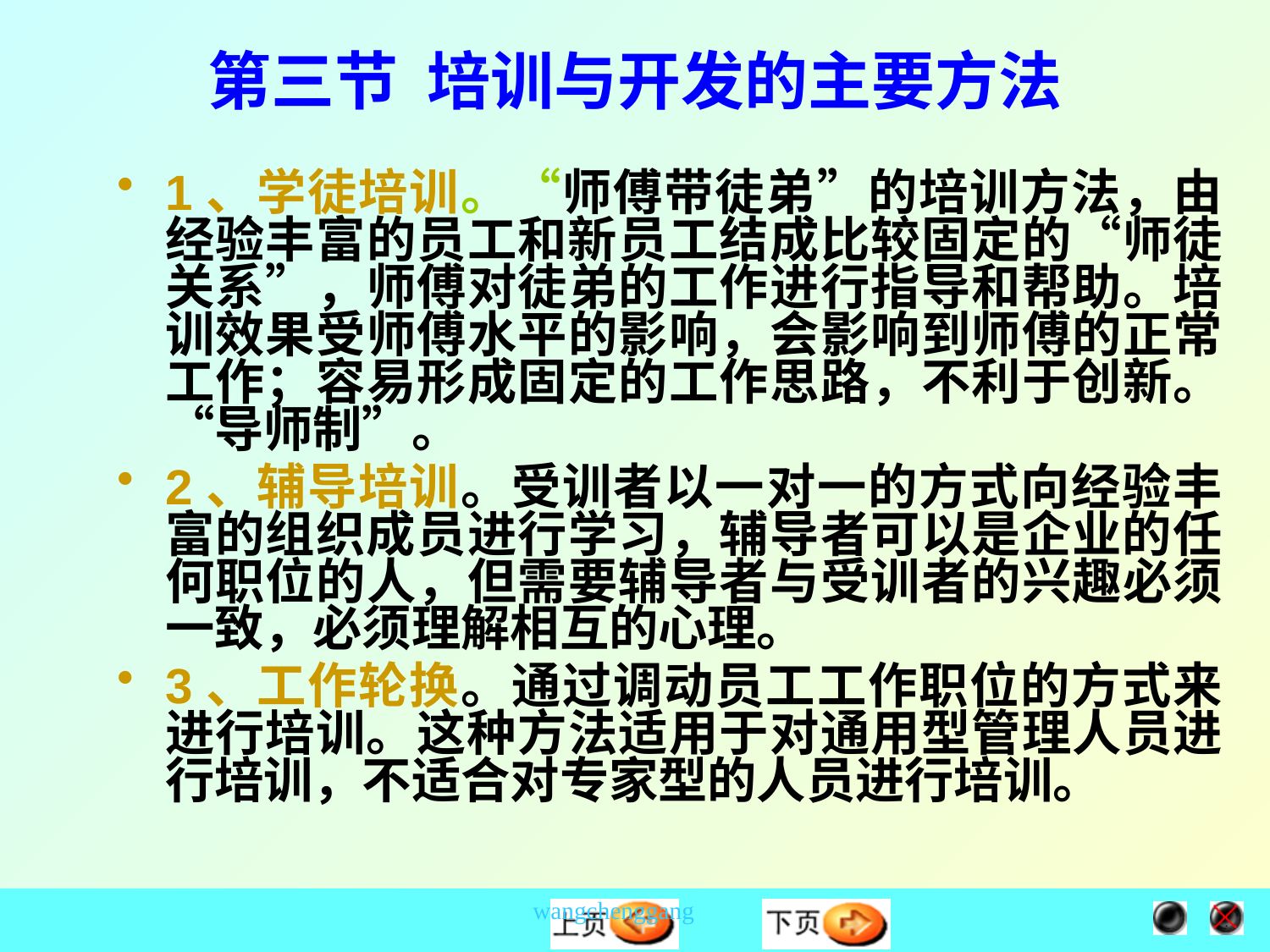

# 第三节  培训与开发的主要方法
1、学徒培训。“师傅带徒弟”的培训方法，由经验丰富的员工和新员工结成比较固定的“师徒关系”，师傅对徒弟的工作进行指导和帮助。培训效果受师傅水平的影响，会影响到师傅的正常工作；容易形成固定的工作思路，不利于创新。“导师制”。
2、辅导培训。受训者以一对一的方式向经验丰富的组织成员进行学习，辅导者可以是企业的任何职位的人，但需要辅导者与受训者的兴趣必须一致，必须理解相互的心理。
3、工作轮换。通过调动员工工作职位的方式来进行培训。这种方法适用于对通用型管理人员进行培训，不适合对专家型的人员进行培训。

wangchenggang